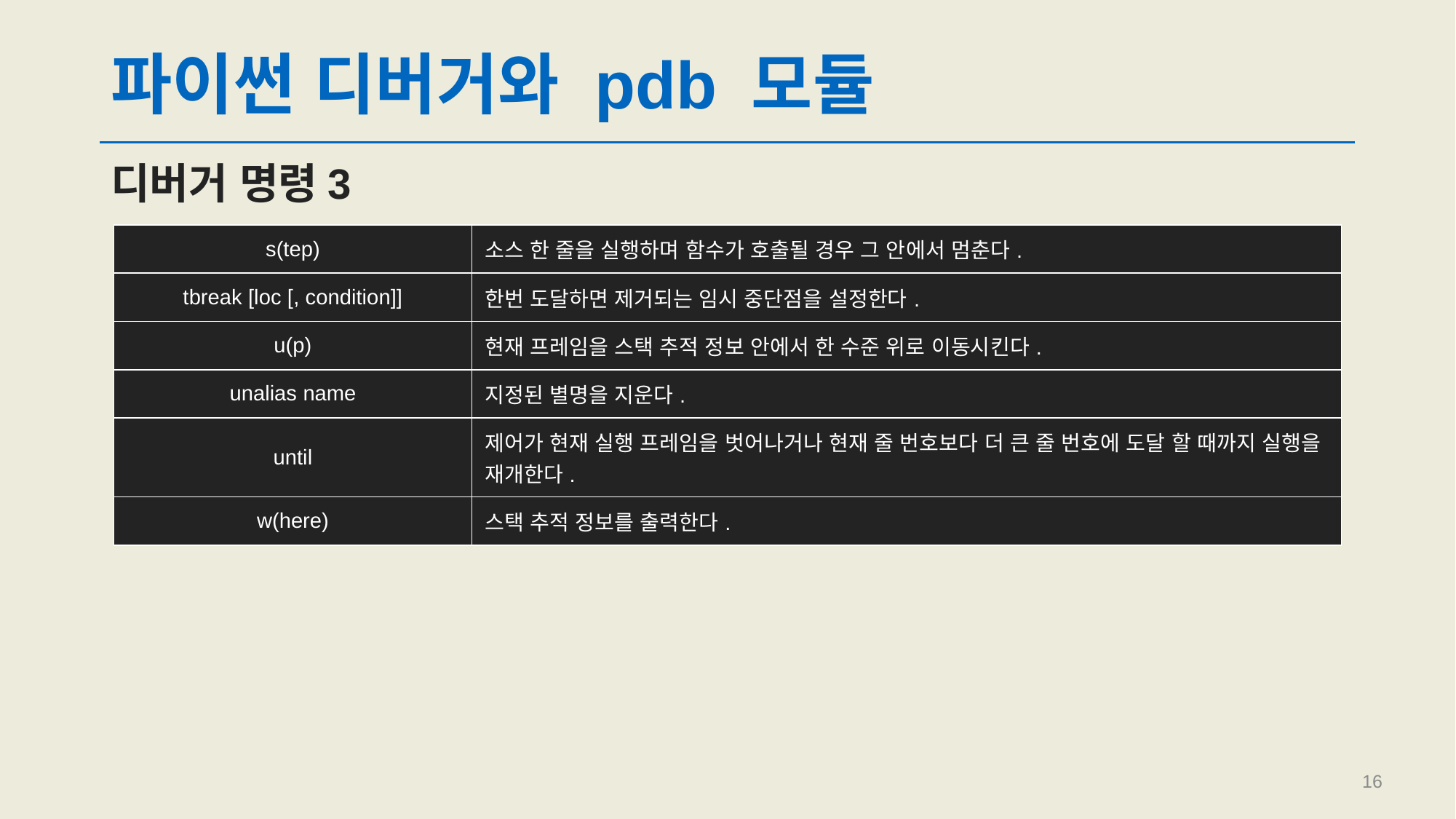

# 파이썬 디버거와 pdb 모듈
디버거 명령3
| s(tep) | 소스 한 줄을 실행하며 함수가 호출될 경우 그 안에서 멈춘다. |
| --- | --- |
| tbreak [loc [, condition]] | 한번 도달하면 제거되는 임시 중단점을 설정한다. |
| u(p) | 현재 프레임을 스택 추적 정보 안에서 한 수준 위로 이동시킨다. |
| unalias name | 지정된 별명을 지운다. |
| until | 제어가 현재 실행 프레임을 벗어나거나 현재 줄 번호보다 더 큰 줄 번호에 도달 할 때까지 실행을 재개한다. |
| w(here) | 스택 추적 정보를 출력한다. |
16